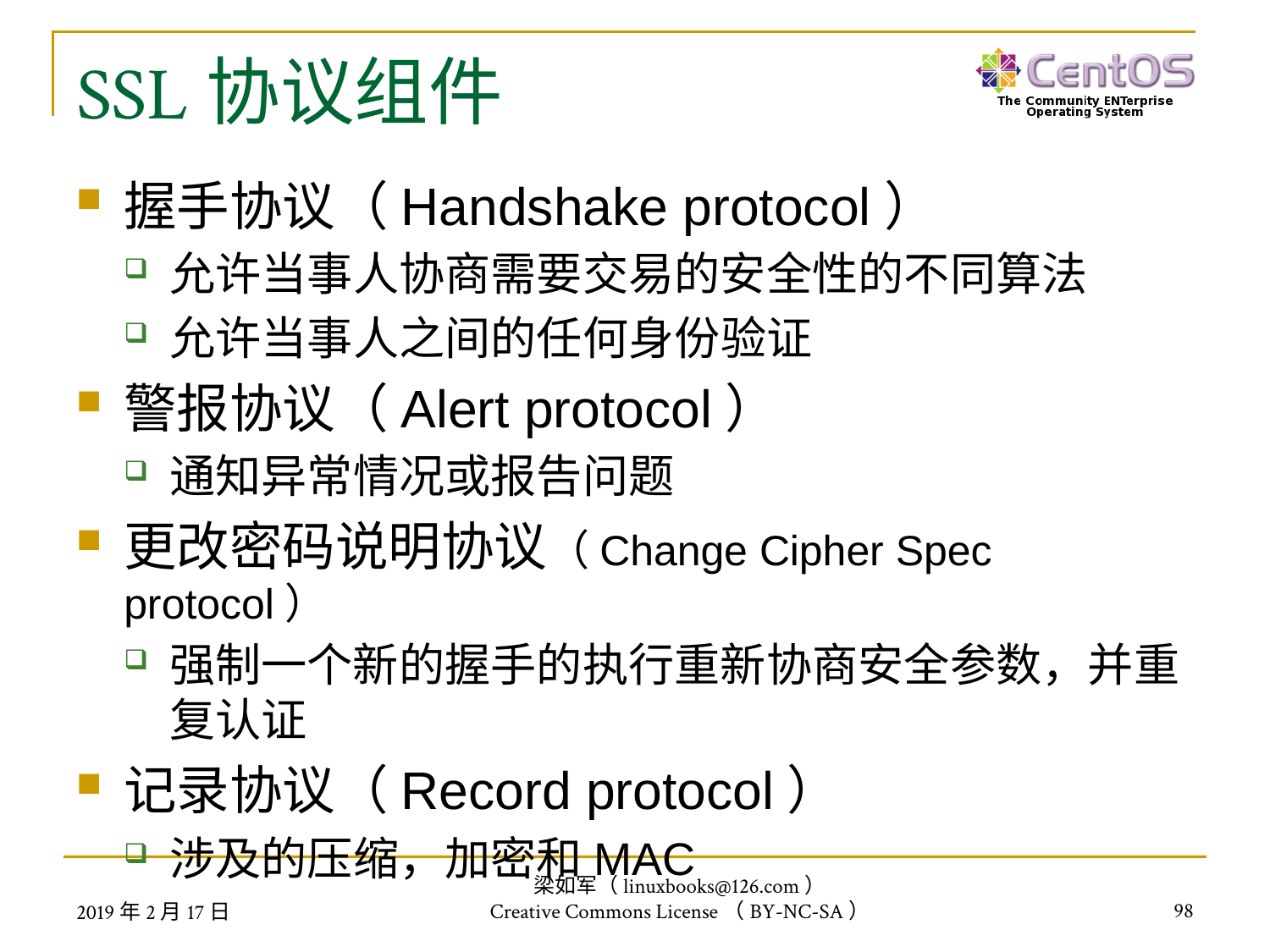

# SSL协议组件
握手协议（Handshake protocol）
允许当事人协商需要交易的安全性的不同算法
允许当事人之间的任何身份验证
警报协议（Alert protocol）
通知异常情况或报告问题
更改密码说明协议（Change Cipher Spec protocol）
强制一个新的握手的执行重新协商安全参数，并重复认证
记录协议（Record protocol）
涉及的压缩，加密和MAC
梁如军（linuxbooks@126.com）
Creative Commons License（BY-NC-SA）
2019年2月17日
98